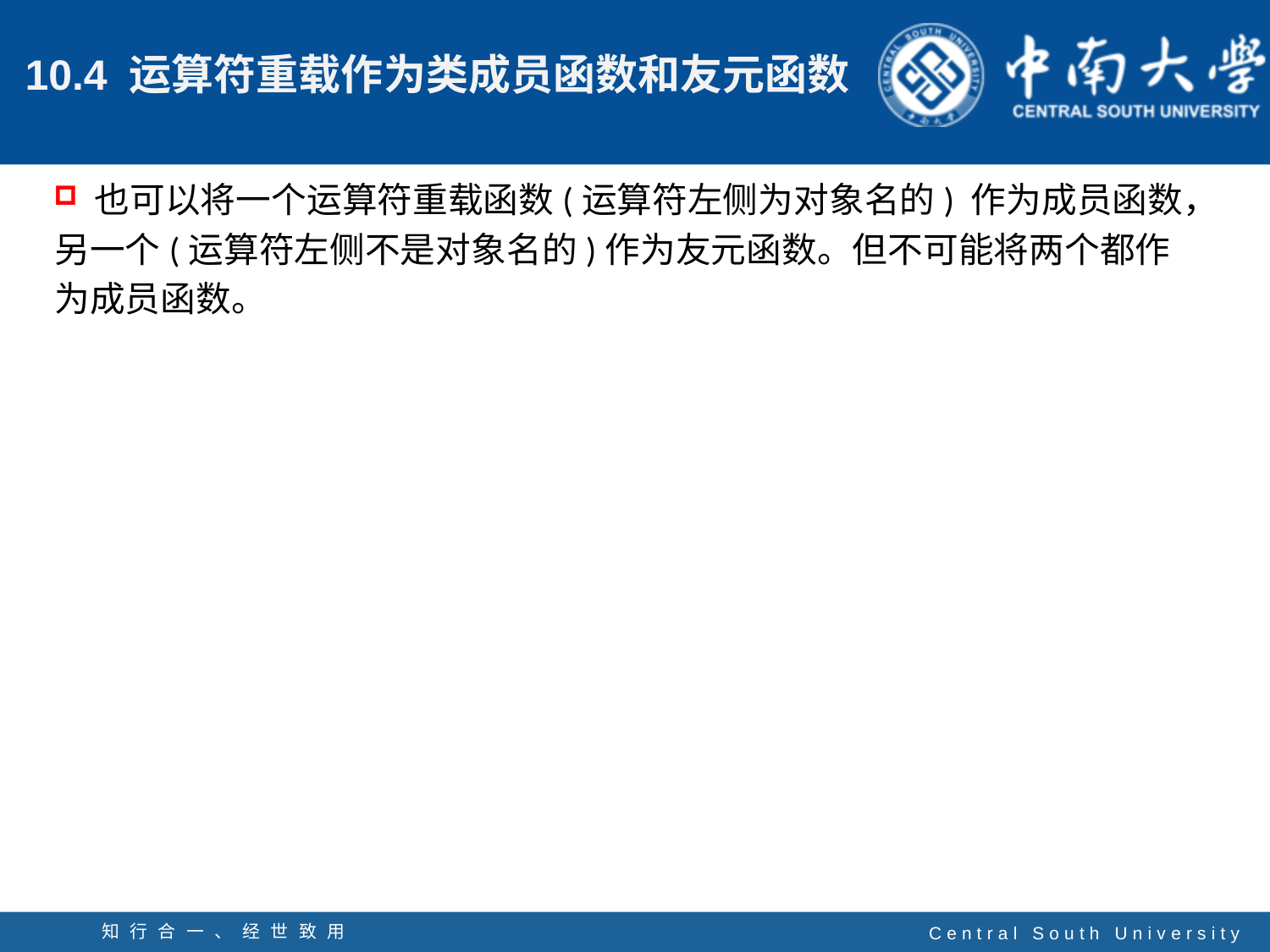

也可以将一个运算符重载函数(运算符左侧为对象名的) 作为成员函数，另一个(运算符左侧不是对象名的)作为友元函数。但不可能将两个都作为成员函数。

知行合一、经世致用
自强不息 厚德载物
Central South University